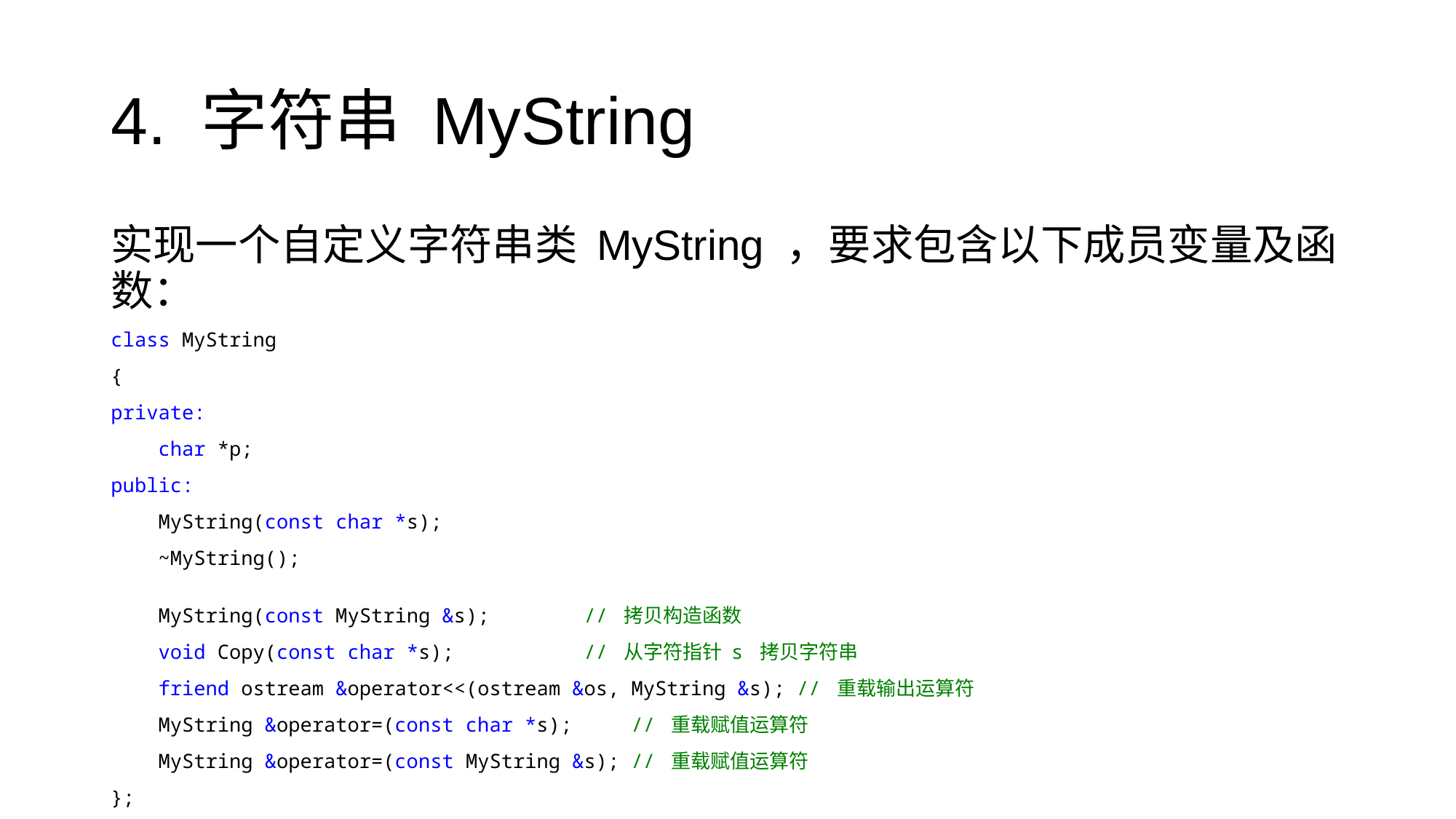

# 4. 字符串 MyString
实现一个自定义字符串类 MyString ，要求包含以下成员变量及函数：
class MyString
{
private:
    char *p;
public:
    MyString(const char *s);
    ~MyString();
    MyString(const MyString &s);        // 拷贝构造函数
    void Copy(const char *s);           // 从字符指针 s 拷贝字符串
    friend ostream &operator<<(ostream &os, MyString &s); // 重载输出运算符
    MyString &operator=(const char *s);     // 重载赋值运算符
    MyString &operator=(const MyString &s); // 重载赋值运算符
};